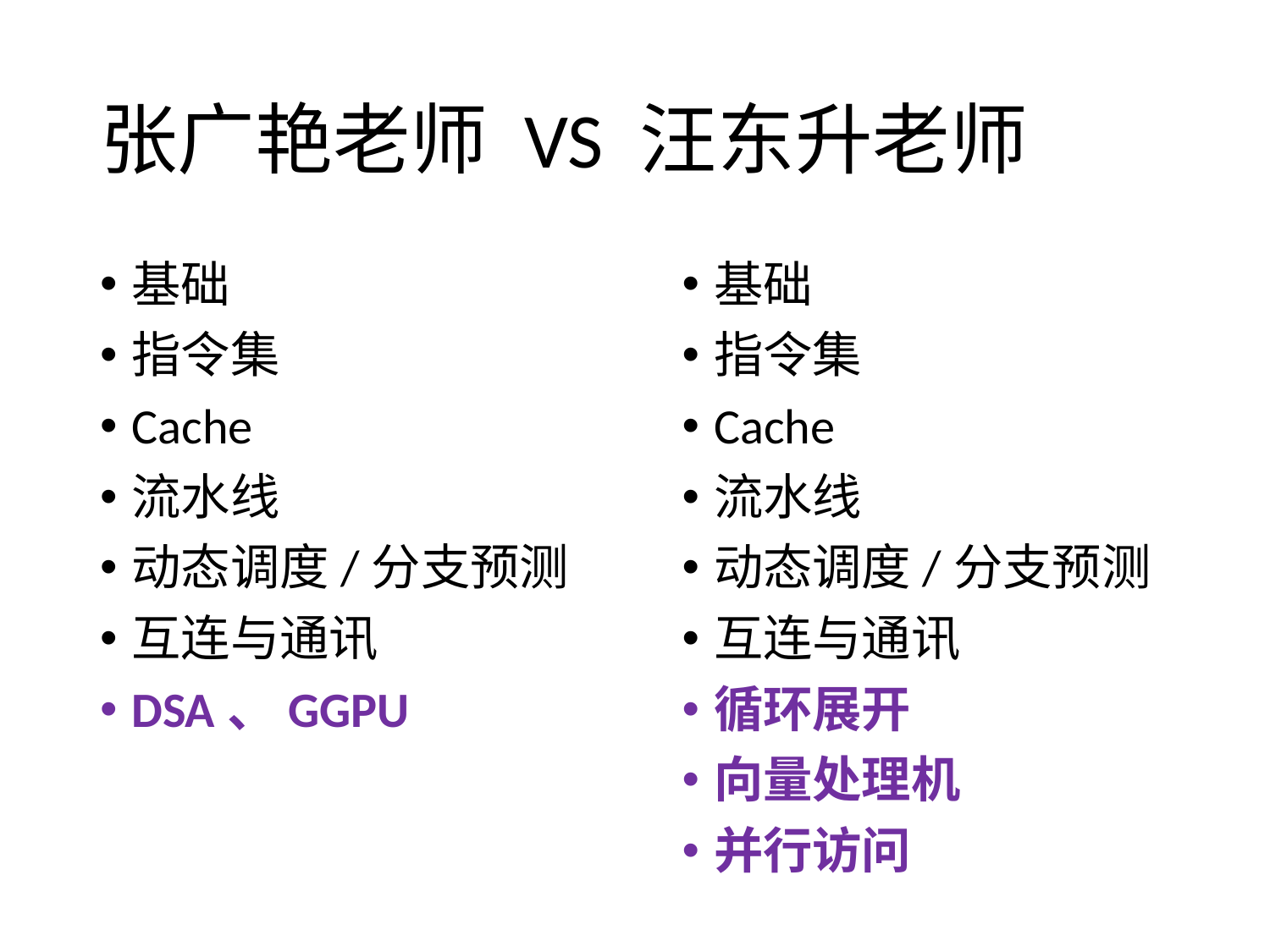

# 张广艳老师 VS 汪东升老师
基础
指令集
Cache
流水线
动态调度/分支预测
互连与通讯
DSA、GGPU

基础
指令集
Cache
流水线
动态调度/分支预测
互连与通讯
循环展开
向量处理机
并行访问